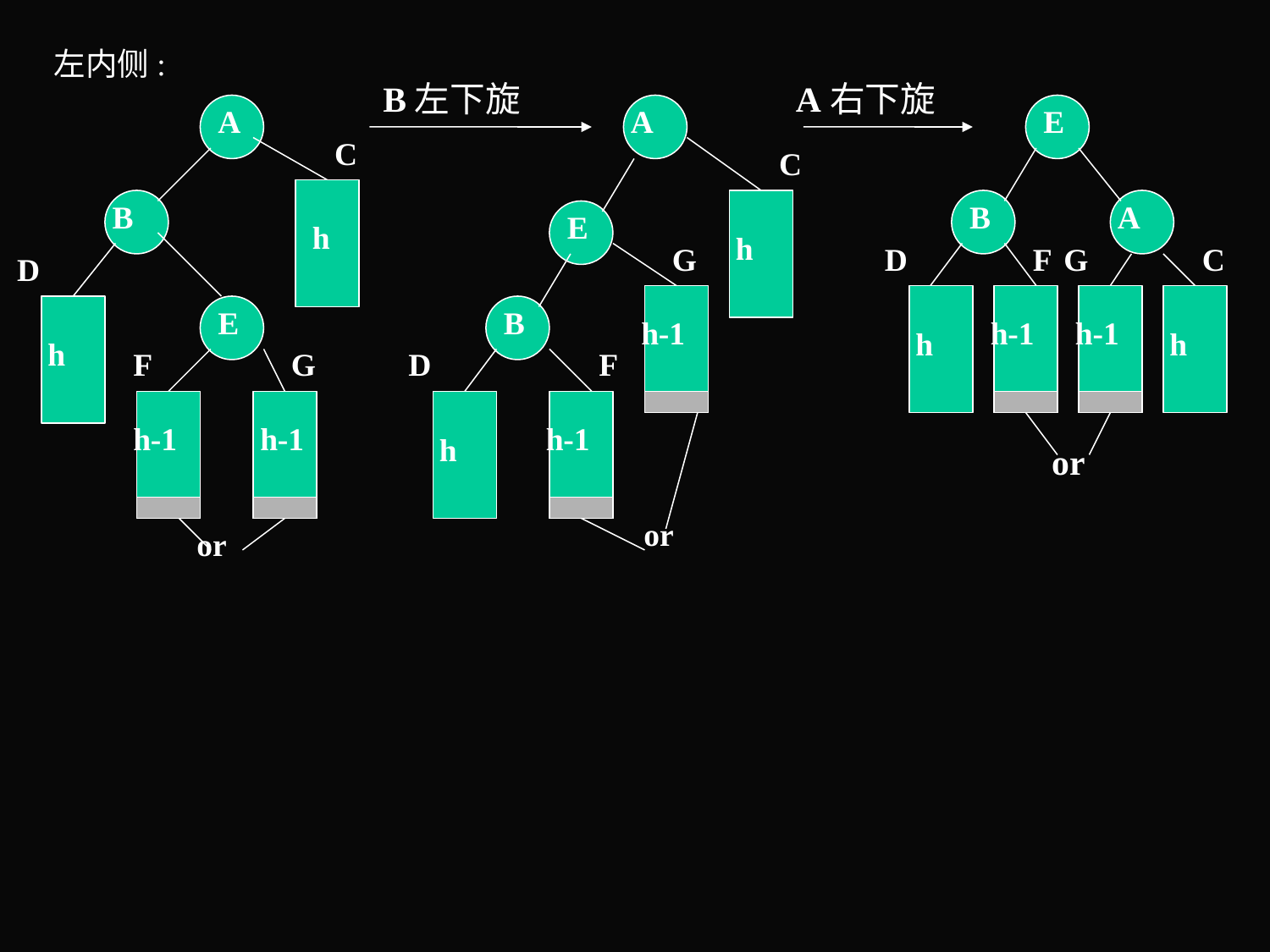

左内侧:
B左下旋
A右下旋

A

A

E
C

C

B

B

A

E
h
h

G
D
F
G
C
D

E

B
h-1
h-1
h-1
h
h
h
F
G
D
F

h-1
h-1
h-1

h
or

or

or